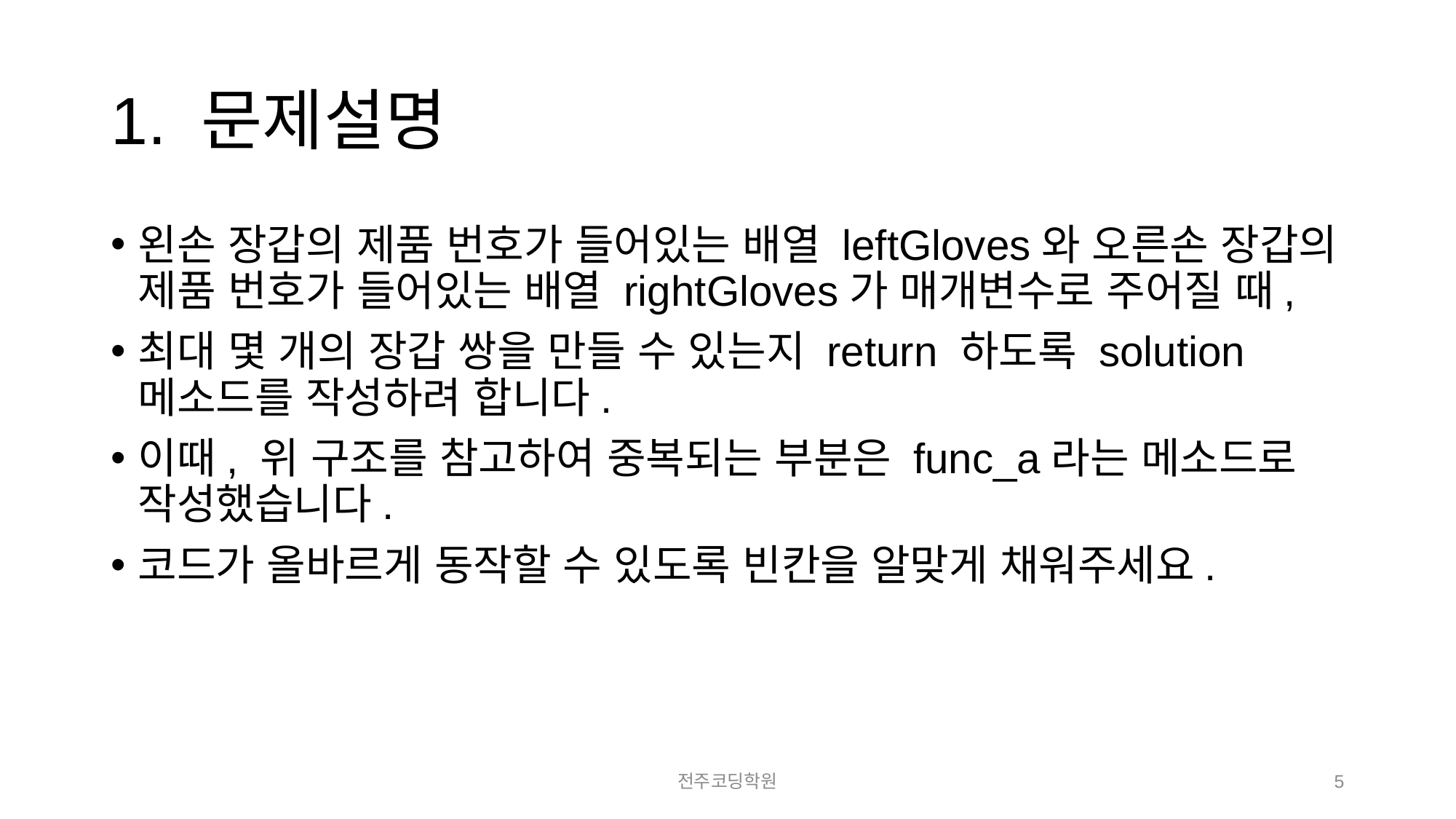

# 1. 문제설명
왼손 장갑의 제품 번호가 들어있는 배열 leftGloves와 오른손 장갑의 제품 번호가 들어있는 배열 rightGloves가 매개변수로 주어질 때,
최대 몇 개의 장갑 쌍을 만들 수 있는지 return 하도록 solution 메소드를 작성하려 합니다.
이때, 위 구조를 참고하여 중복되는 부분은 func_a라는 메소드로 작성했습니다.
코드가 올바르게 동작할 수 있도록 빈칸을 알맞게 채워주세요.
전주코딩학원
5